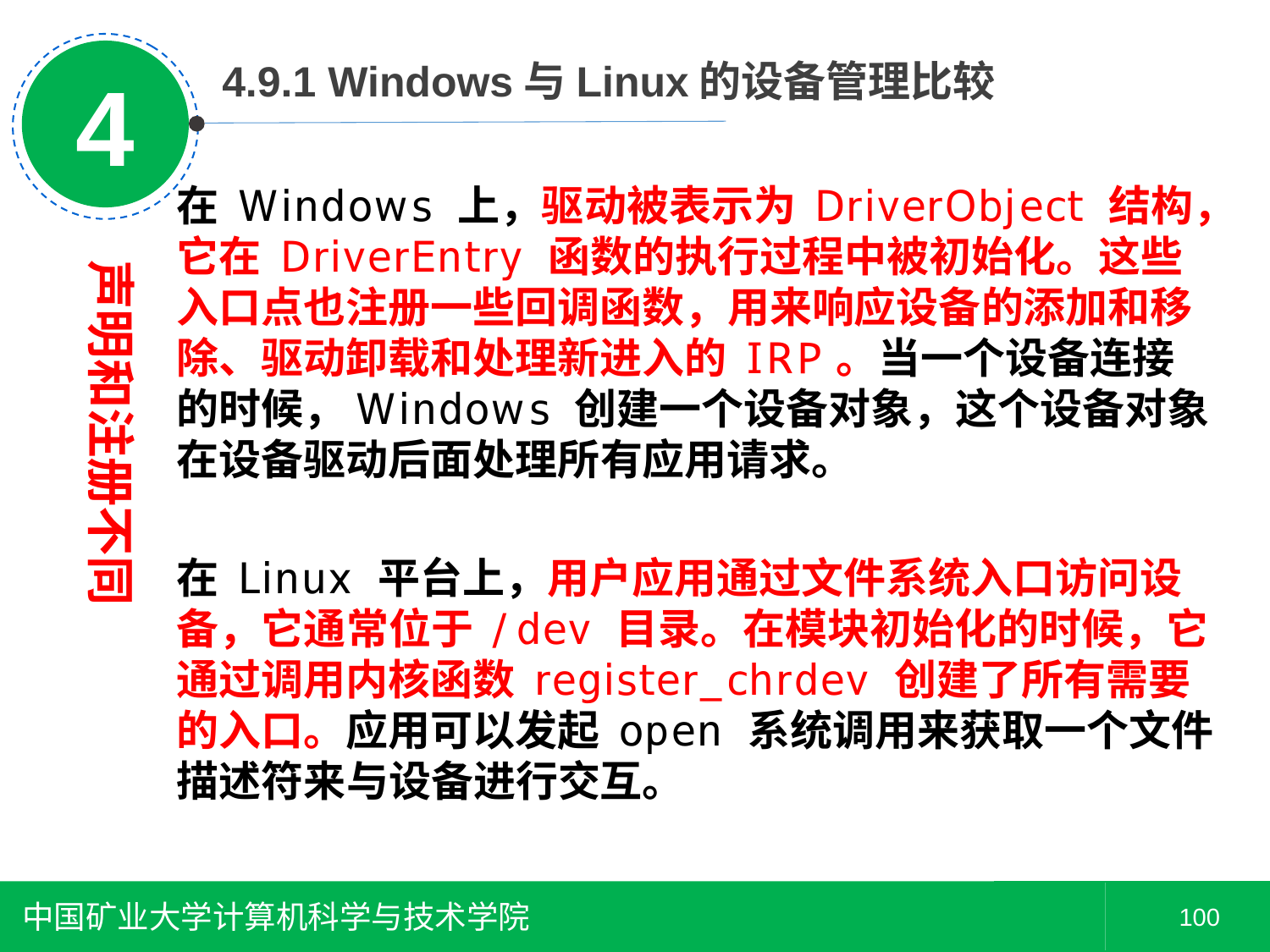

4
  4.9.1 Windows与Linux的设备管理比较

在 Windows 上，驱动被表示为 DriverObject 结构，它在 DriverEntry 函数的执行过程中被初始化。这些入口点也注册一些回调函数，用来响应设备的添加和移除、驱动卸载和处理新进入的 IRP。当一个设备连接的时候，Windows 创建一个设备对象，这个设备对象在设备驱动后面处理所有应用请求。

在 Linux 平台上，用户应用通过文件系统入口访问设备，它通常位于 /dev 目录。在模块初始化的时候，它通过调用内核函数 register_chrdev 创建了所有需要的入口。应用可以发起 open 系统调用来获取一个文件描述符来与设备进行交互。
声明和注册不同